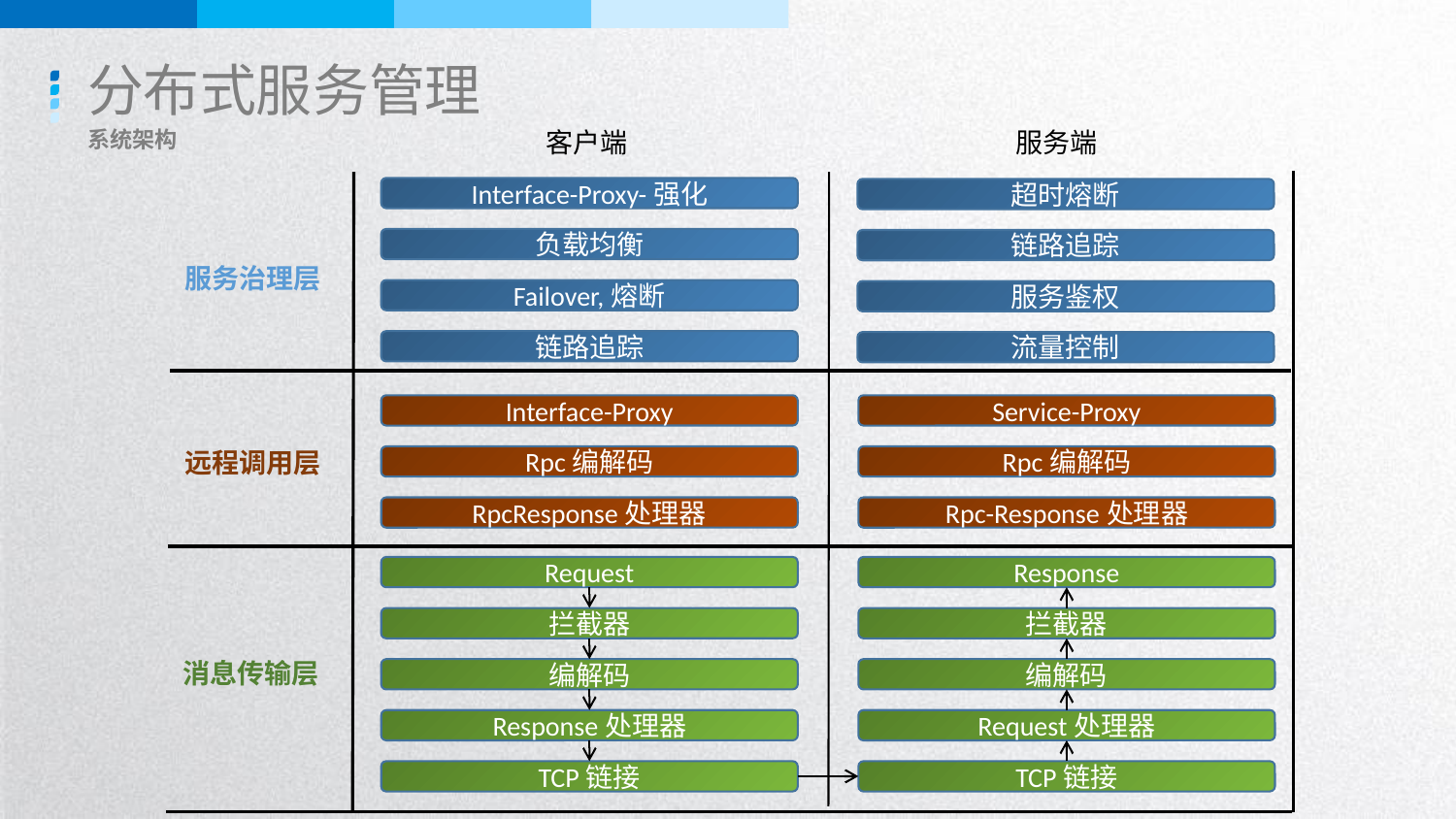

分布式服务管理
系统架构
客户端
服务端
Interface-Proxy-强化
超时熔断
负载均衡
链路追踪
服务治理层
Failover,熔断
服务鉴权
链路追踪
流量控制
Interface-Proxy
Service-Proxy
远程调用层
Rpc编解码
Rpc编解码
RpcResponse处理器
Rpc-Response处理器
Request
Response
拦截器
拦截器
消息传输层
编解码
编解码
Response处理器
Request处理器
TCP链接
TCP链接